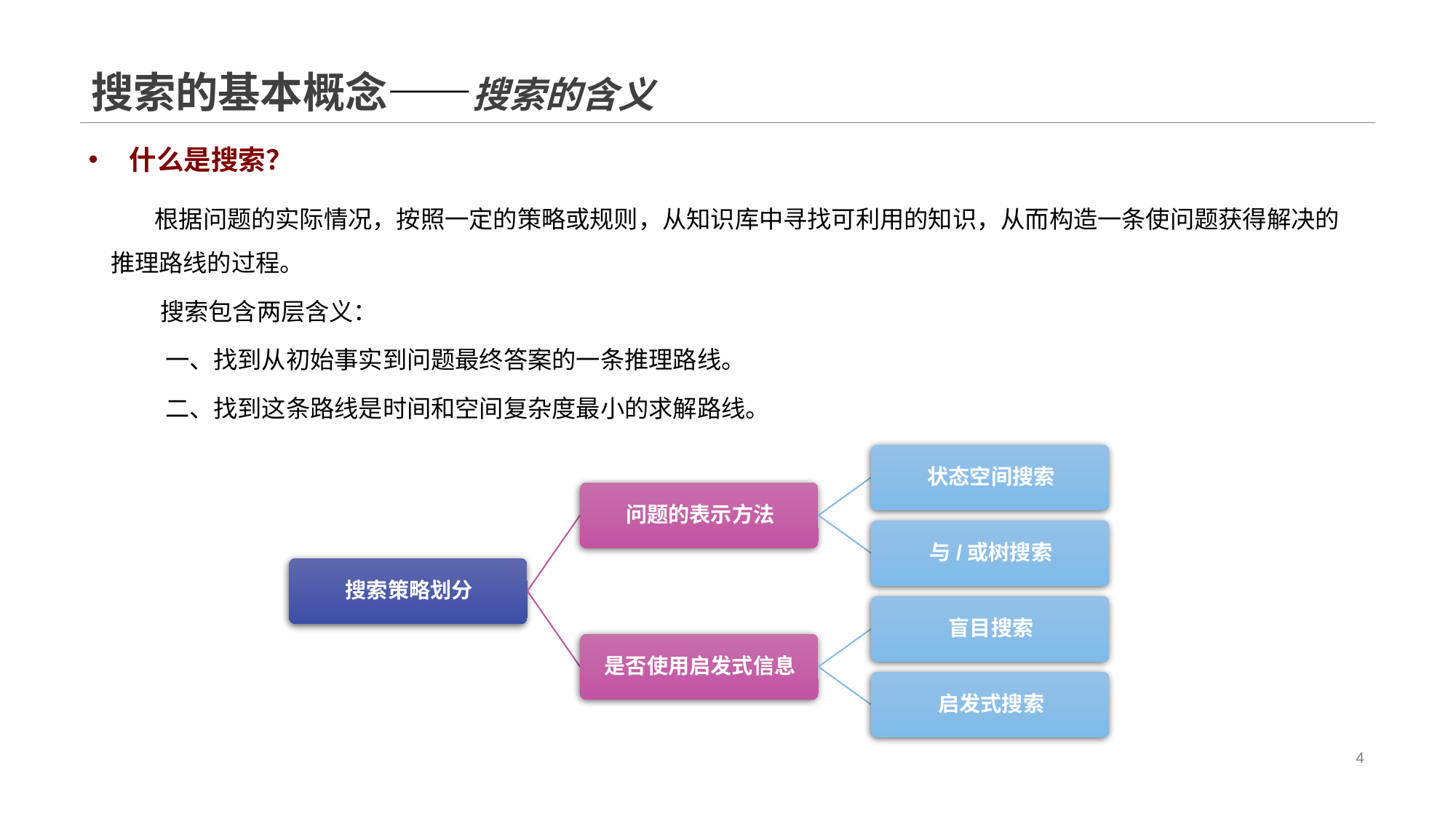

# 搜索的基本概念——搜索的含义
什么是搜索？
       根据问题的实际情况，按照一定的策略或规则，从知识库中寻找可利用的知识，从而构造一条使问题获得解决的推理路线的过程。
        搜索包含两层含义：
一、找到从初始事实到问题最终答案的一条推理路线。
二、找到这条路线是时间和空间复杂度最小的求解路线。

搜索策略划分

问题的表示方法

状态空间搜索

与/或树搜索

是否使用启发式信息

盲目搜索

启发式搜索
4